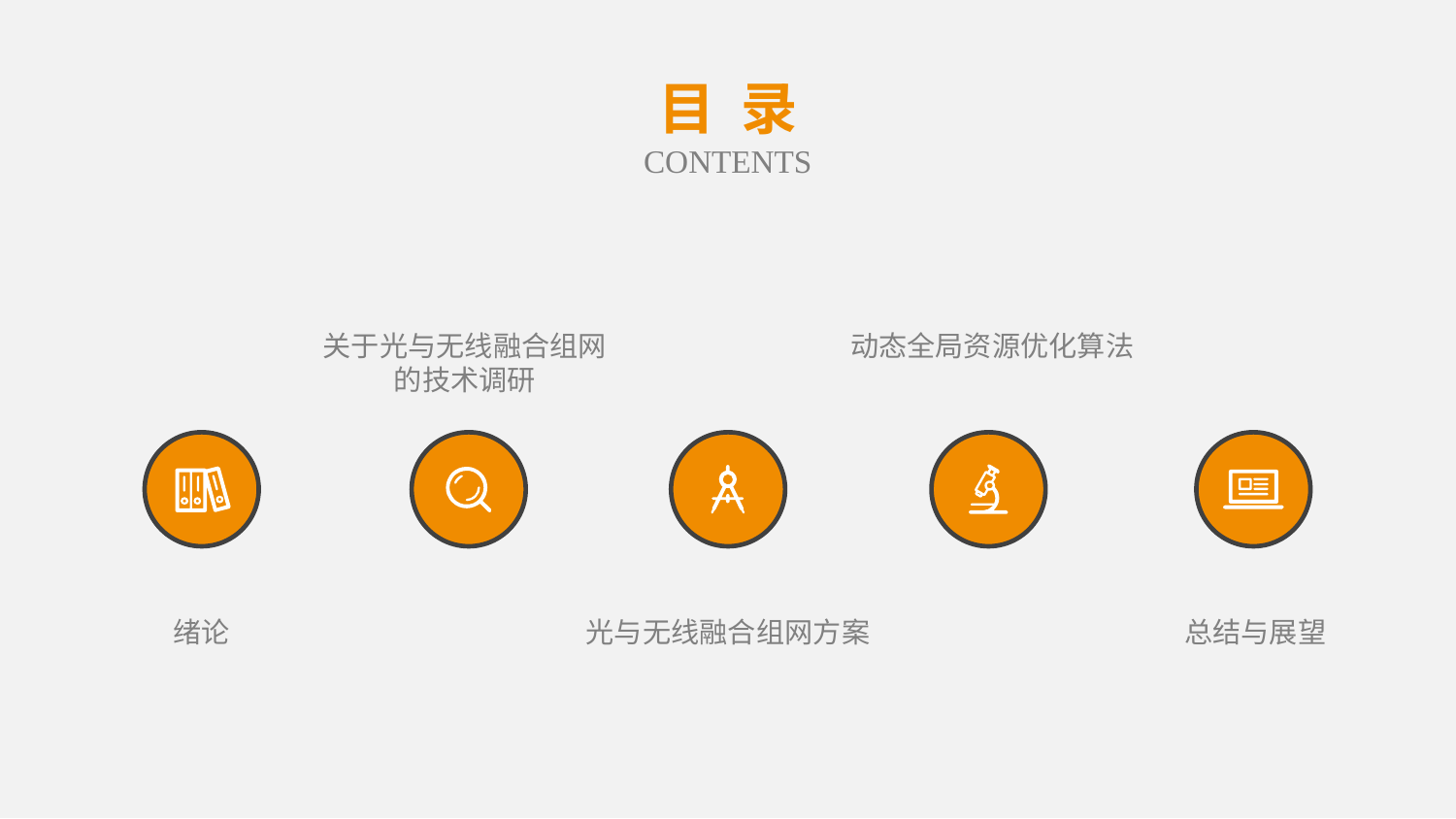

目  录
CONTENTS
关于光与无线融合组网
的技术调研
动态全局资源优化算法

绪论
光与无线融合组网方案
总结与展望